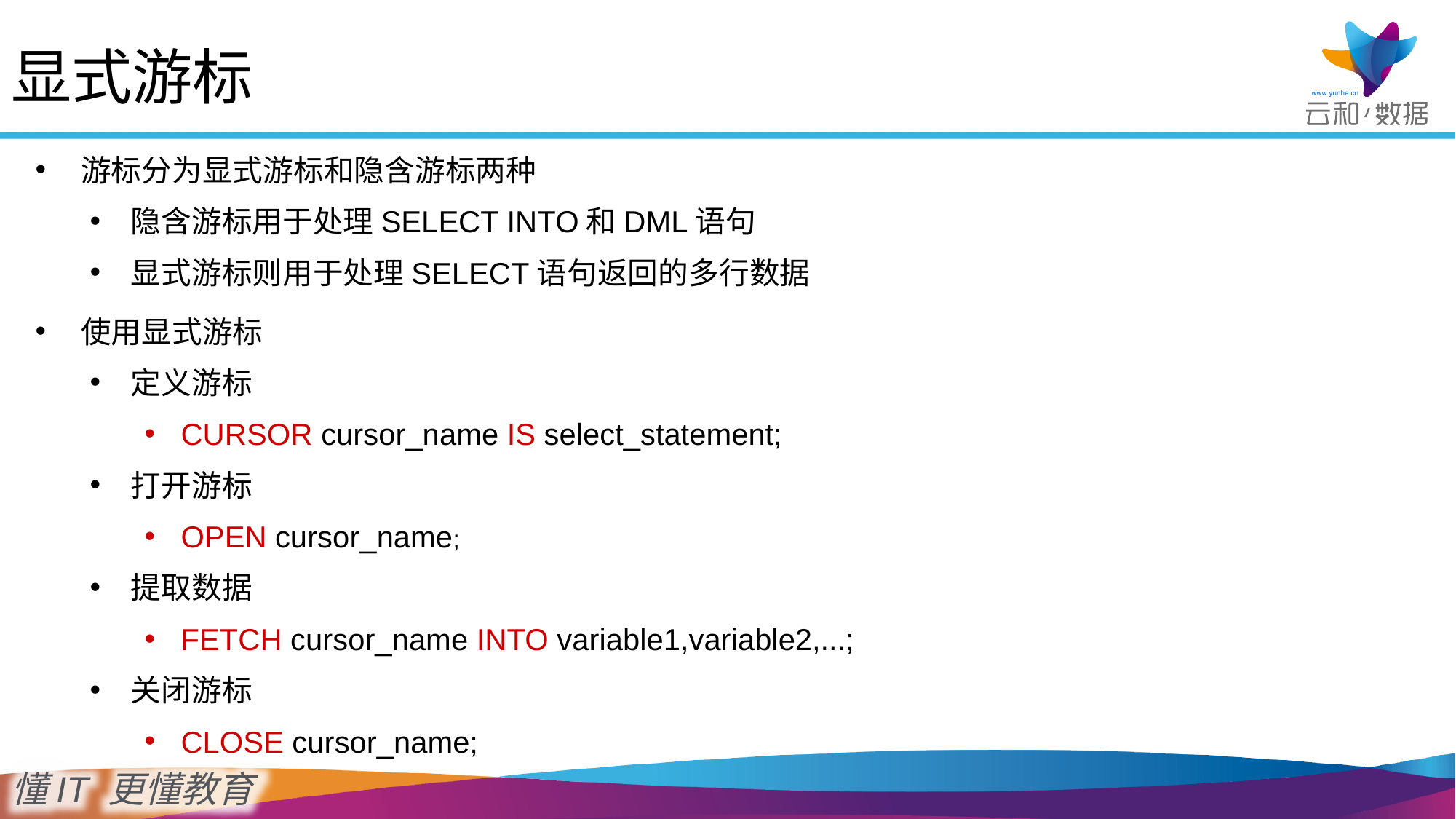

显式游标
游标分为显式游标和隐含游标两种
隐含游标用于处理SELECT INTO和DML语句
显式游标则用于处理SELECT语句返回的多行数据
使用显式游标
定义游标
CURSOR cursor_name IS select_statement;
打开游标
OPEN cursor_name;
提取数据
FETCH cursor_name INTO variable1,variable2,...;
关闭游标
CLOSE cursor_name;